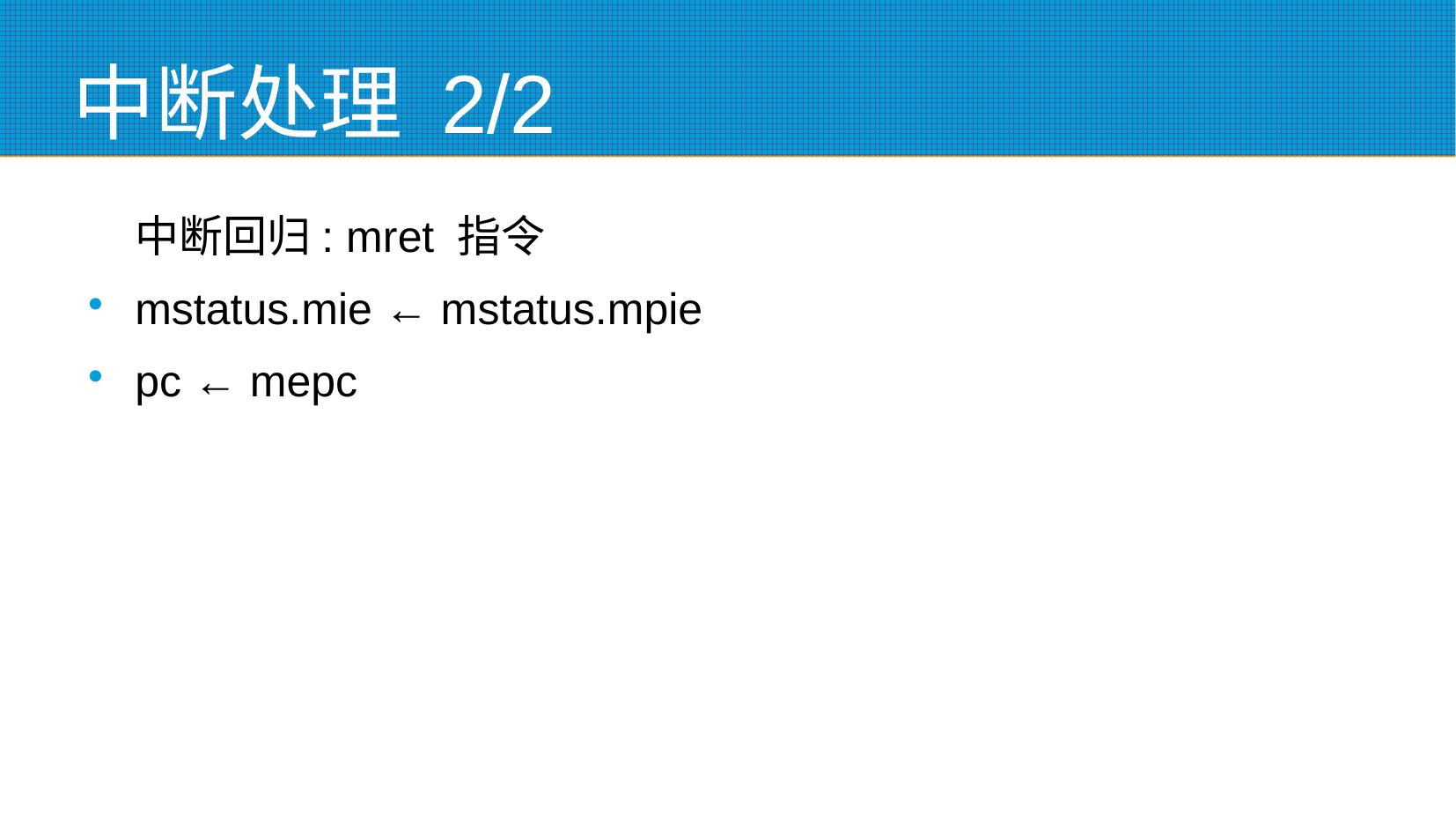

# 中断处理 2/2
中断回归: mret 指令
mstatus.mie ← mstatus.mpie
pc ← mepc